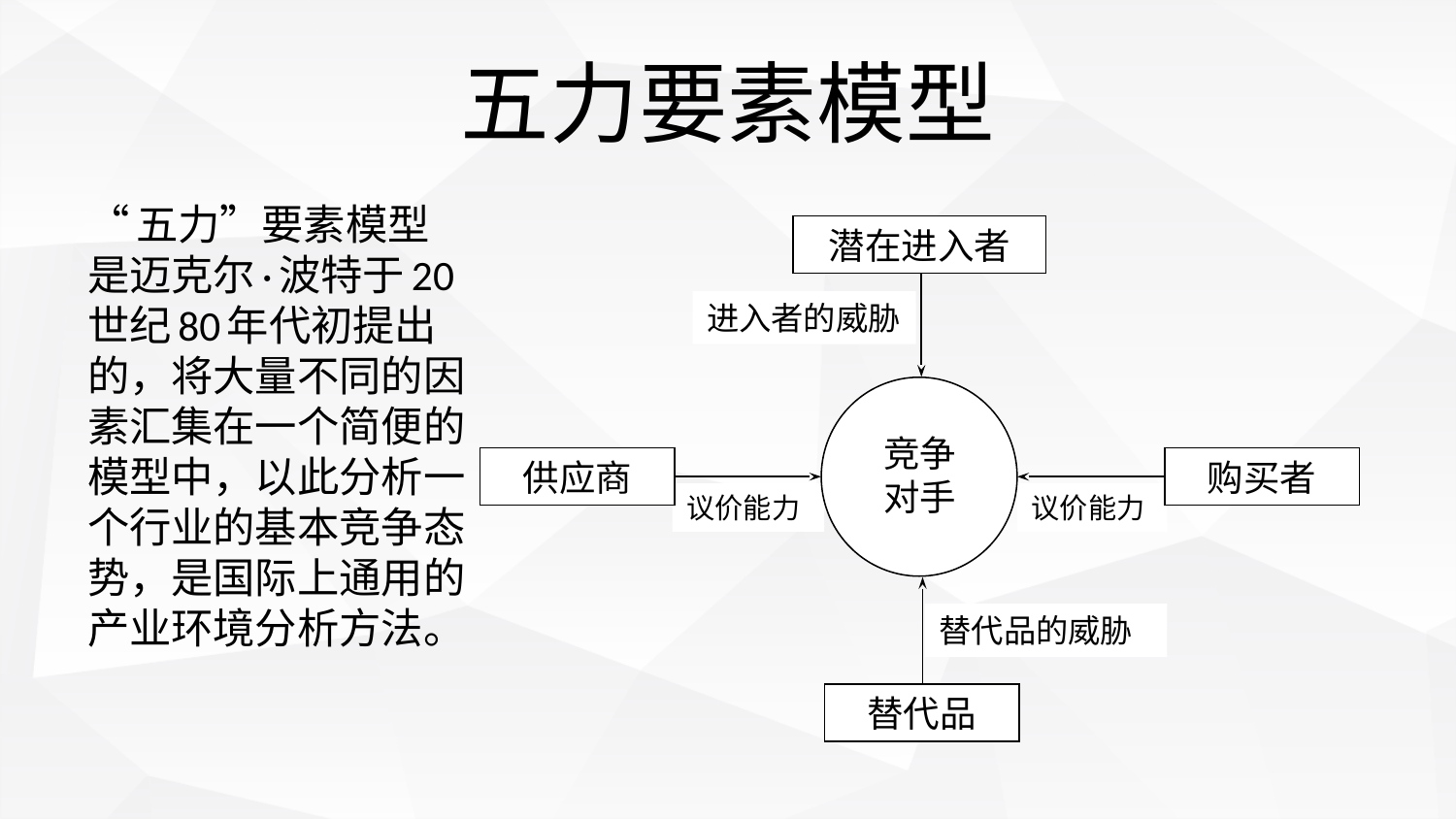

# 五力要素模型
“五力”要素模型是迈克尔·波特于20世纪80年代初提出的，将大量不同的因素汇集在一个简便的模型中，以此分析一个行业的基本竞争态势，是国际上通用的产业环境分析方法。
潜在进入者

进入者的威胁

竞争对手
供应商

购买者

议价能力
议价能力
替代品的威胁
替代品